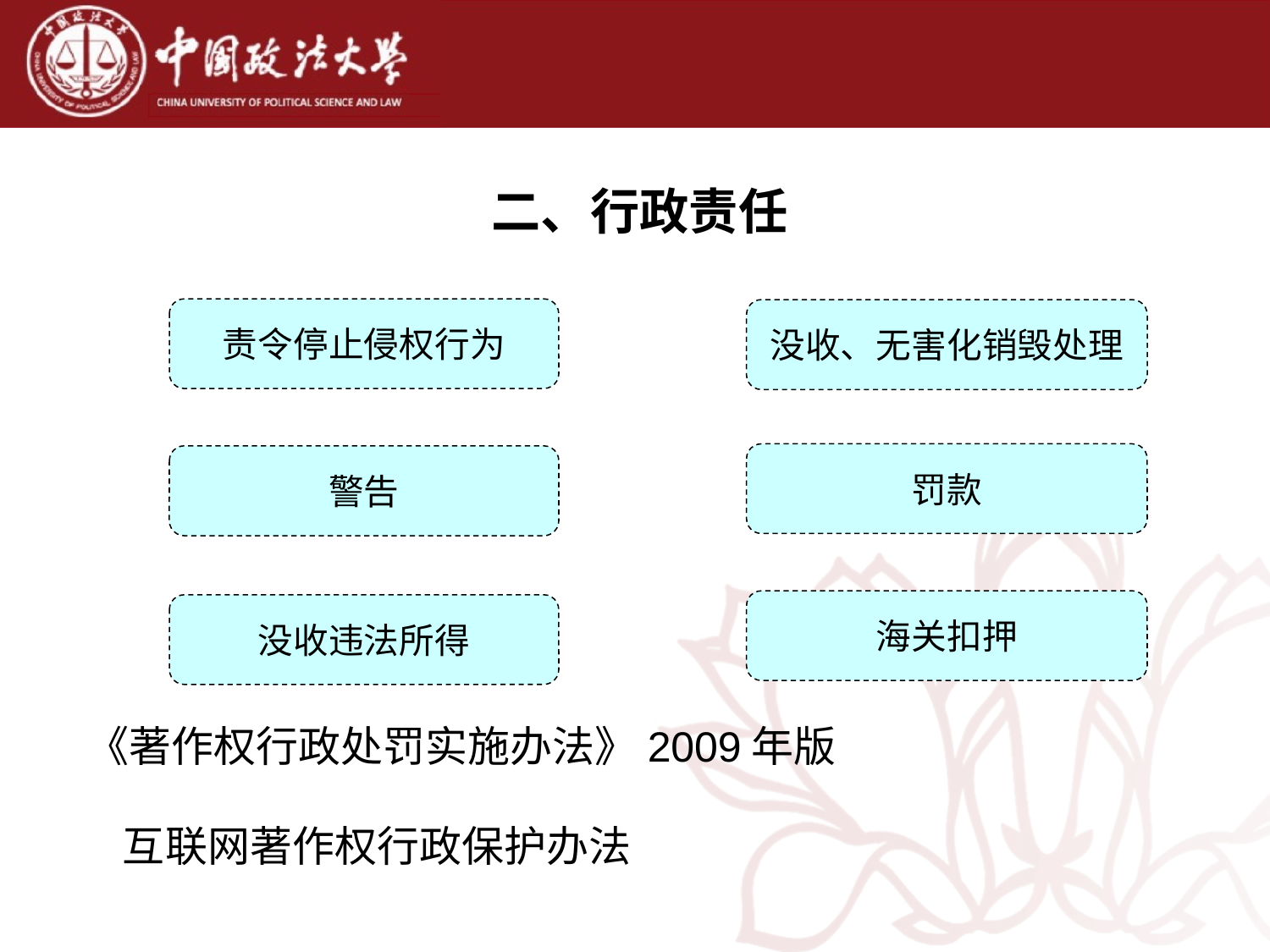

二、行政责任
责令停止侵权行为
没收、无害化销毁处理
罚款

警告

海关扣押

没收违法所得

《著作权行政处罚实施办法》2009年版
互联网著作权行政保护办法